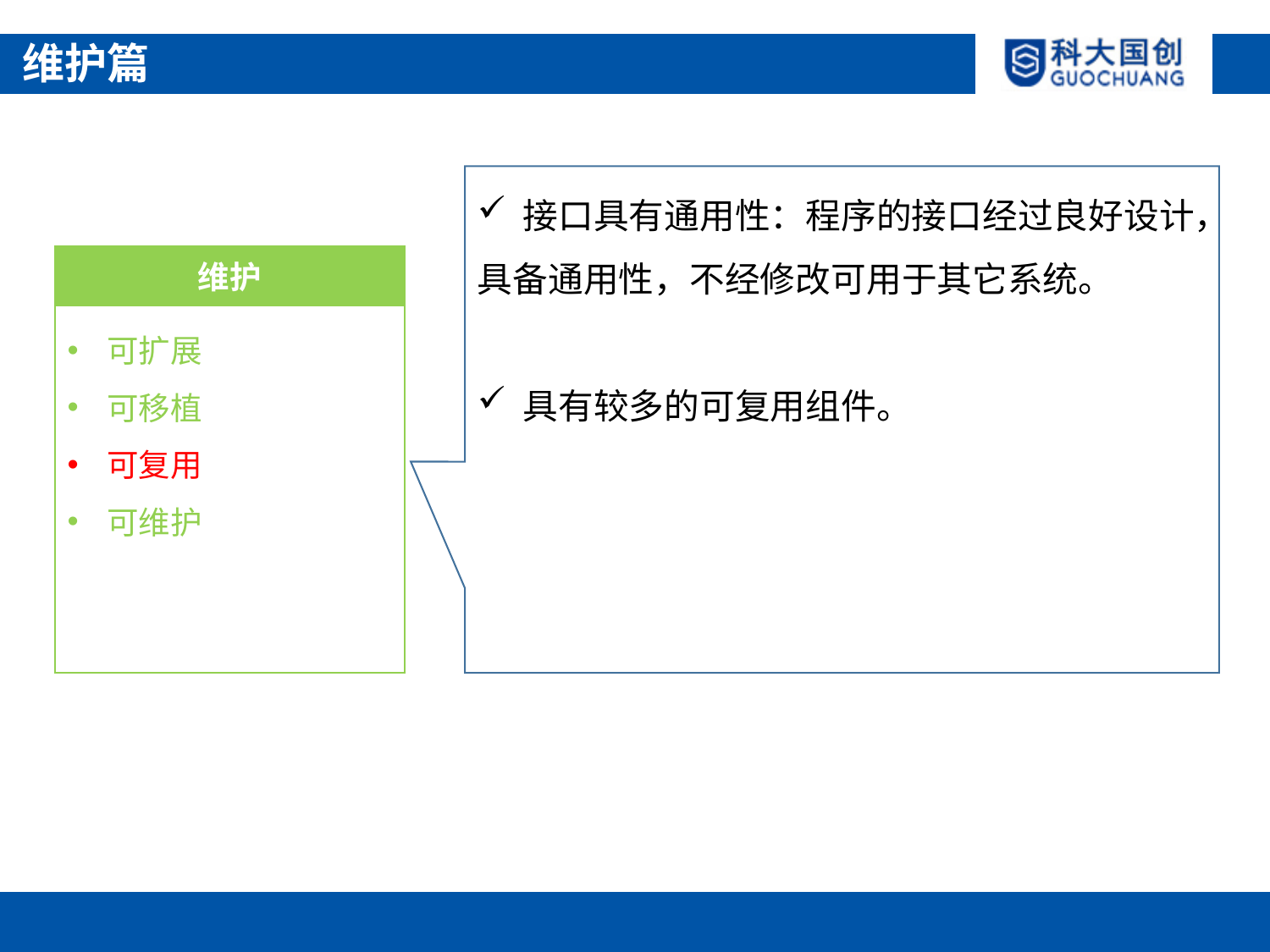

维护篇
 接口具有通用性：程序的接口经过良好设计，具备通用性，不经修改可用于其它系统。

 具有较多的可复用组件。

维护
可扩展
可移植
可复用
可维护